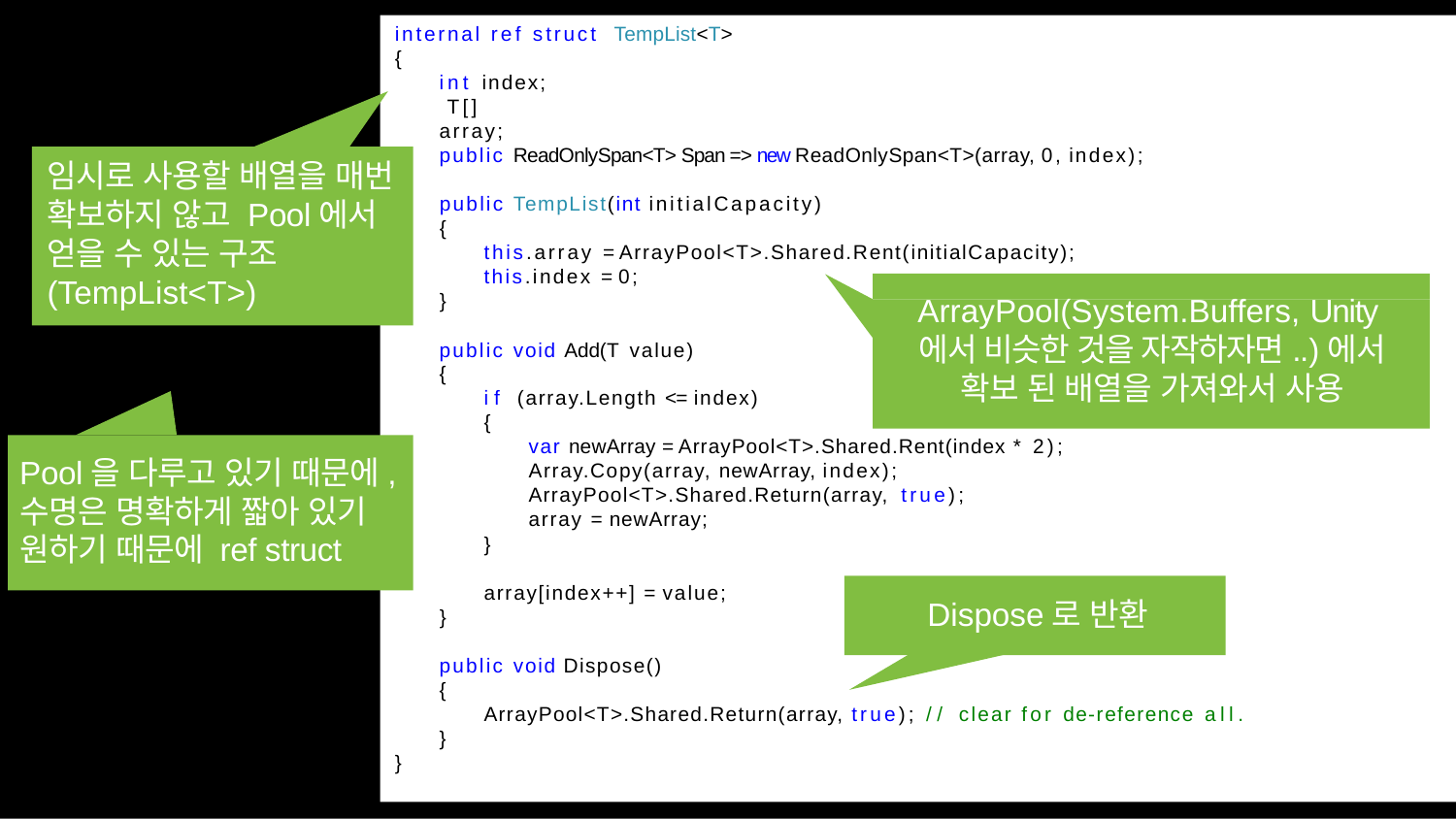

internal ref struct TempList<T>
{
int index;  T[] array;

public ReadOnlySpan<T> Span => new ReadOnlySpan<T>(array, 0, index);
임시로 사용할 배열을 매번 확보하지 않고 Pool에서 얻을 수 있는 구조(TempList<T>)

public TempList(int initialCapacity)
{
this.array = ArrayPool<T>.Shared.Rent(initialCapacity);  this.index = 0;

}
ArrayPool(System.Buffers, Unity에서 비슷한 것을 자작하자면..)에서 확보 된 배열을 가져와서 사용
public void Add(T value)
{
if (array.Length <= index)
{

var newArray = ArrayPool<T>.Shared.Rent(index * 2);  Array.Copy(array, newArray, index);  ArrayPool<T>.Shared.Return(array, true);
array = newArray;
Pool을 다루고 있기 때문에, 수명은 명확하게 짧아 있기 원하기 때문에 ref struct
}

array[index++] = value;
Dispose로 반환
}
public void Dispose()
{
ArrayPool<T>.Shared.Return(array, true); // clear for de-reference all.
}
}